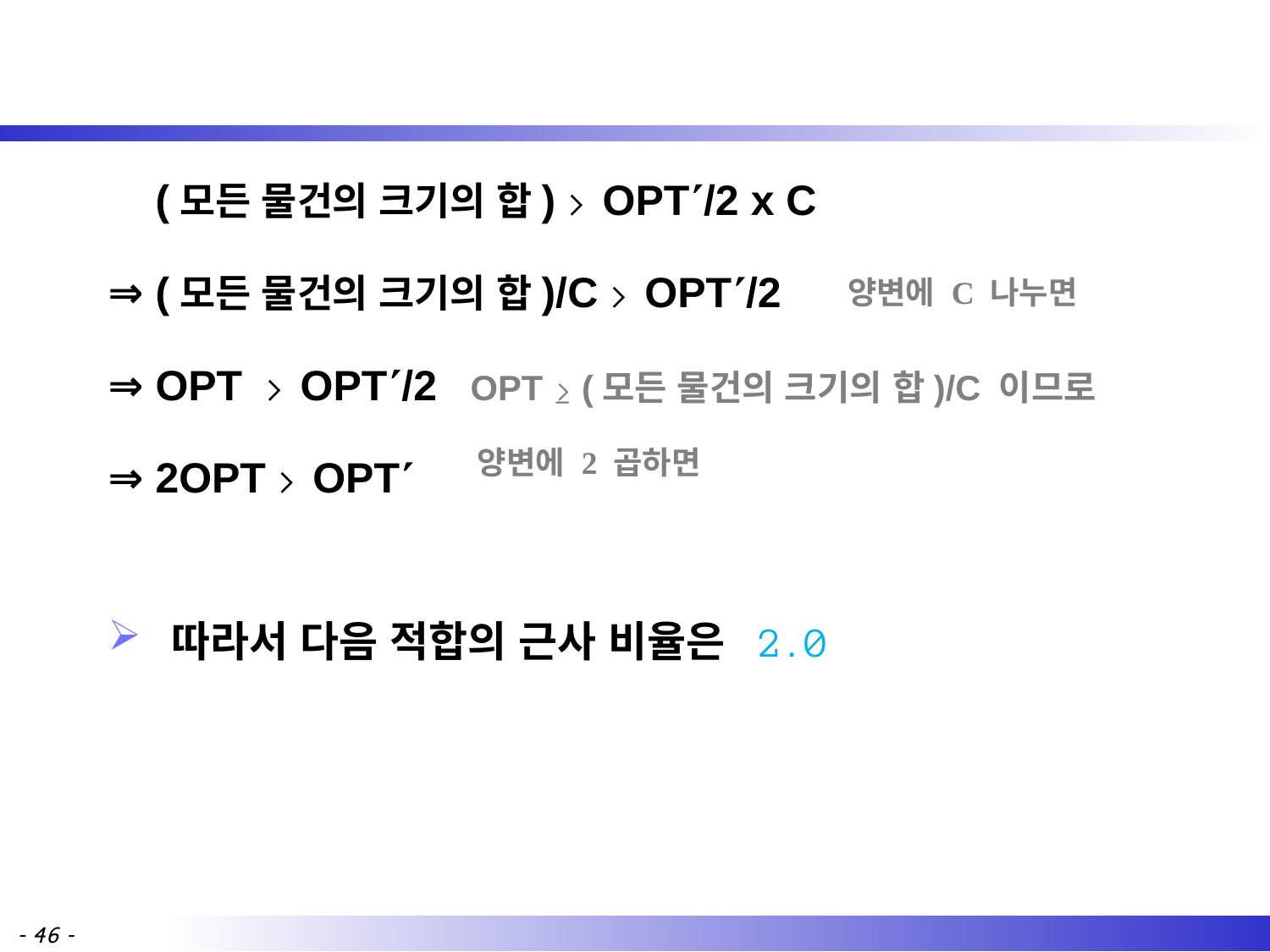

(모든 물건의 크기의 합) > OPT′/2 x C
⇒ (모든 물건의 크기의 합)/C > OPT′/2
⇒ OPT > OPT′/2   OPT ≥ (모든 물건의 크기의 합)/C 이므로
⇒ 2OPT > OPT′

따라서 다음 적합의 근사 비율은  2.0
양변에 C 나누면
양변에 2 곱하면
- 46 -